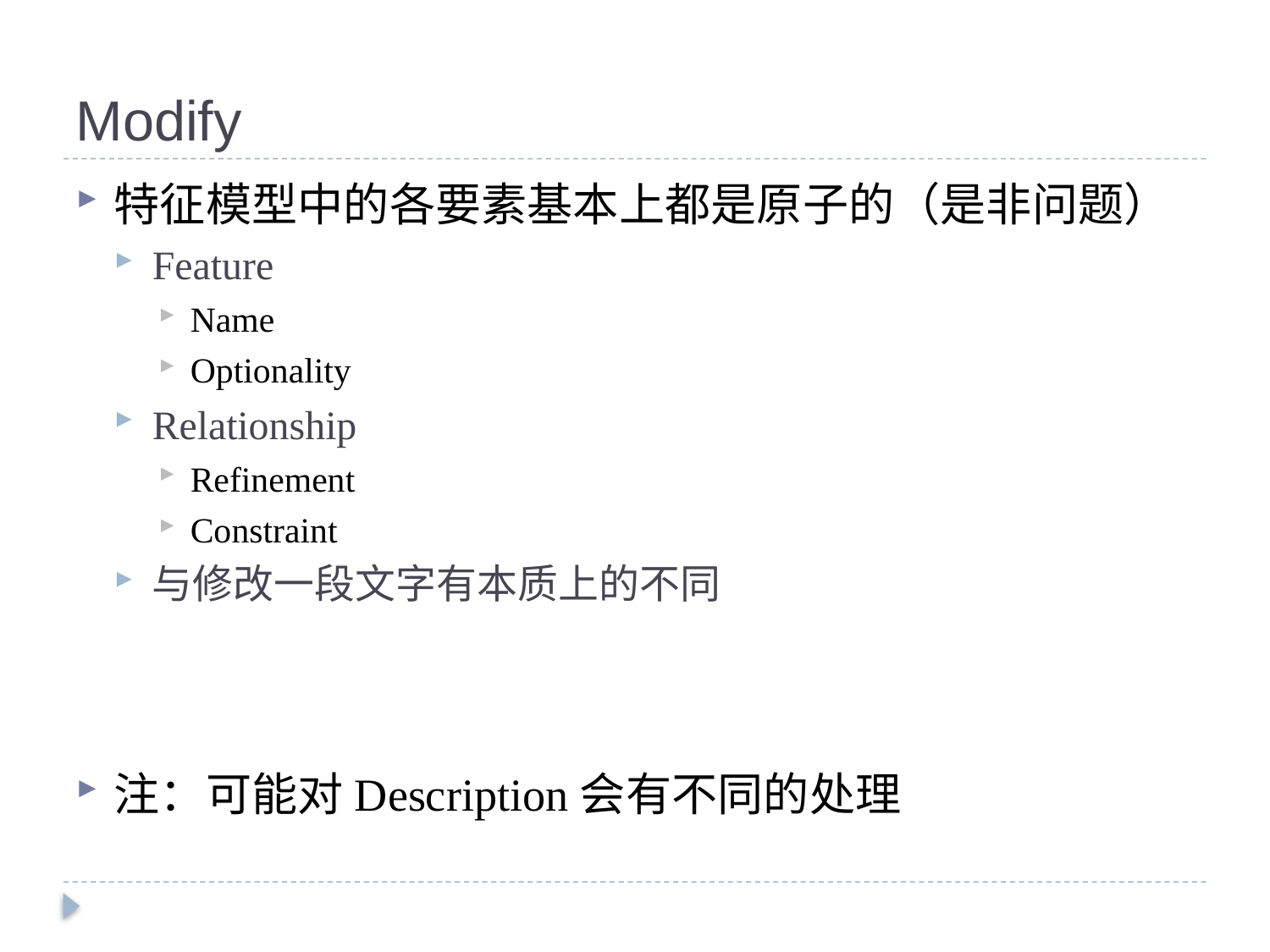

# Modify
特征模型中的各要素基本上都是原子的（是非问题）
Feature
Name
Optionality
Relationship
Refinement
Constraint
与修改一段文字有本质上的不同

注：可能对Description会有不同的处理